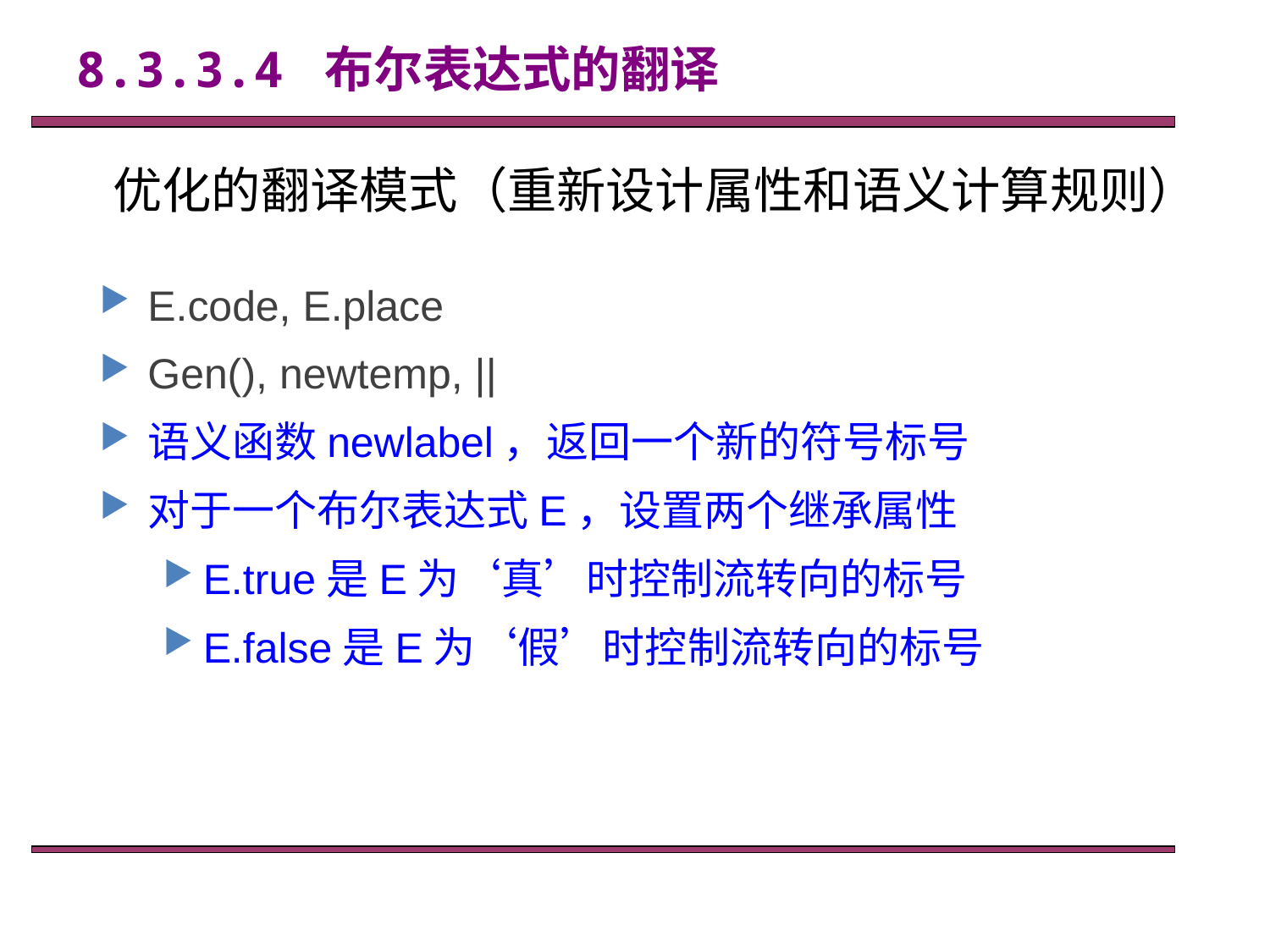

8.3.3.4 布尔表达式的翻译
优化的翻译模式（重新设计属性和语义计算规则）
E.code, E.place
Gen(), newtemp, ||
语义函数newlabel，返回一个新的符号标号
对于一个布尔表达式E，设置两个继承属性
E.true是E为‘真’时控制流转向的标号
E.false是E为‘假’时控制流转向的标号